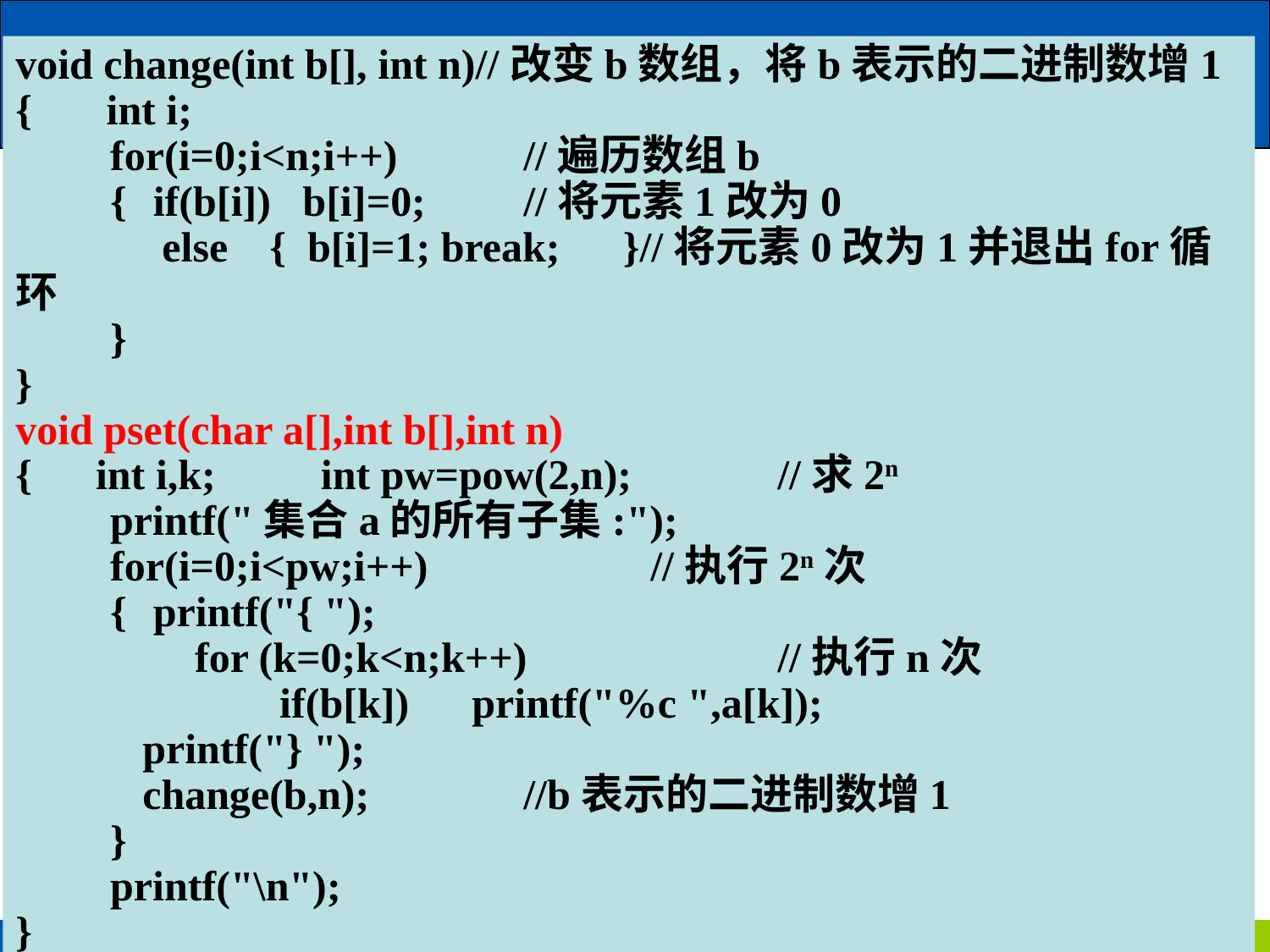

void change(int b[], int n)//改变b数组，将b表示的二进制数增1
{       int i;
　　for(i=0;i<n;i++)	//遍历数组b
　　{	 if(b[i])   b[i]=0;	//将元素1改为0
　　　 else	{  b[i]=1; break;　}//将元素0改为1并退出for循环
　　}
}
void pset(char a[],int b[],int n)
{      int i,k;　　int pw=pow(2,n);		//求2n
　　printf("集合a的所有子集:");
　　for(i=0;i<pw;i++)		//执行2n次
　　{	 printf("{ ");
　　　　for (k=0;k<n;k++)		//执行n次
　　　　　　if(b[k])　printf("%c ",a[k]);
	printf("} ");
	change(b,n);		//b表示的二进制数增1
　　}
　　printf("\n");
}